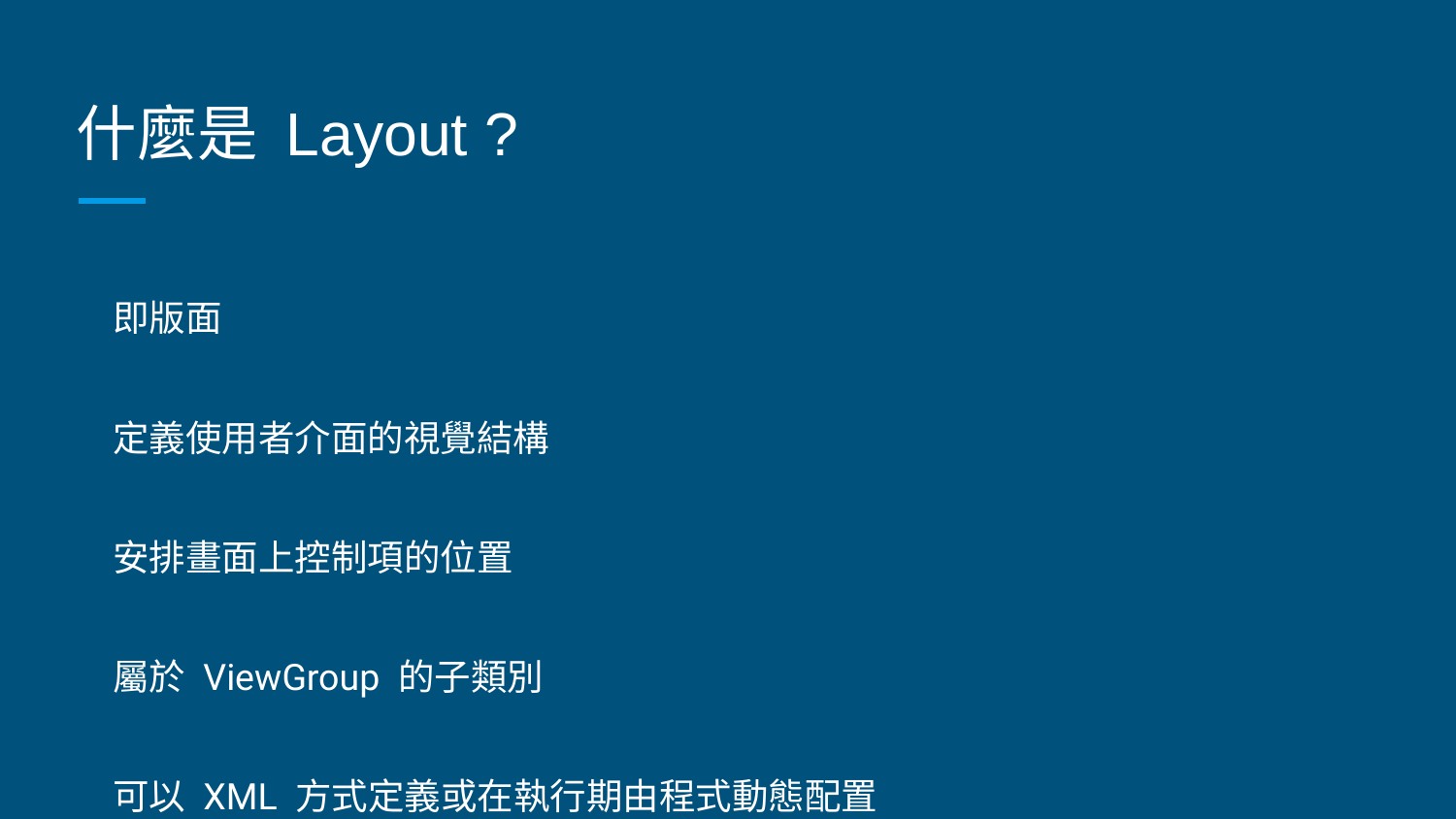

# 什麼是 Layout ?
即版面
定義使用者介面的視覺結構
安排畫面上控制項的位置
屬於 ViewGroup 的子類別
可以 XML 方式定義或在執行期由程式動態配置